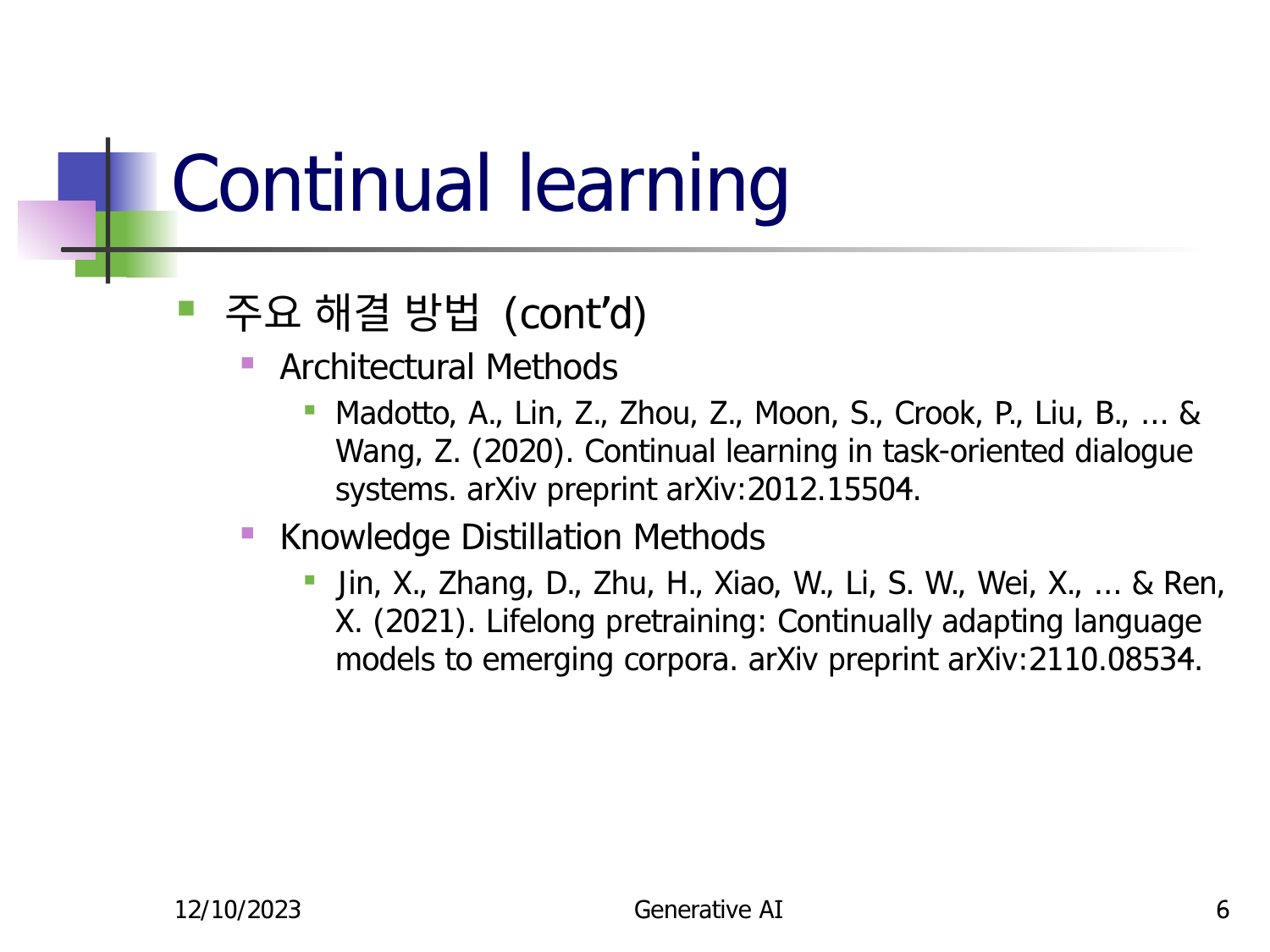

# Continual learning
주요 해결 방법 (cont’d)
Architectural Methods
Madotto, A., Lin, Z., Zhou, Z., Moon, S., Crook, P., Liu, B., ... & Wang, Z. (2020). Continual learning in task-oriented dialogue systems. arXiv preprint arXiv:2012.15504.
Knowledge Distillation Methods
Jin, X., Zhang, D., Zhu, H., Xiao, W., Li, S. W., Wei, X., ... & Ren, X. (2021). Lifelong pretraining: Continually adapting language models to emerging corpora. arXiv preprint arXiv:2110.08534.
12/10/2023
Generative AI
6